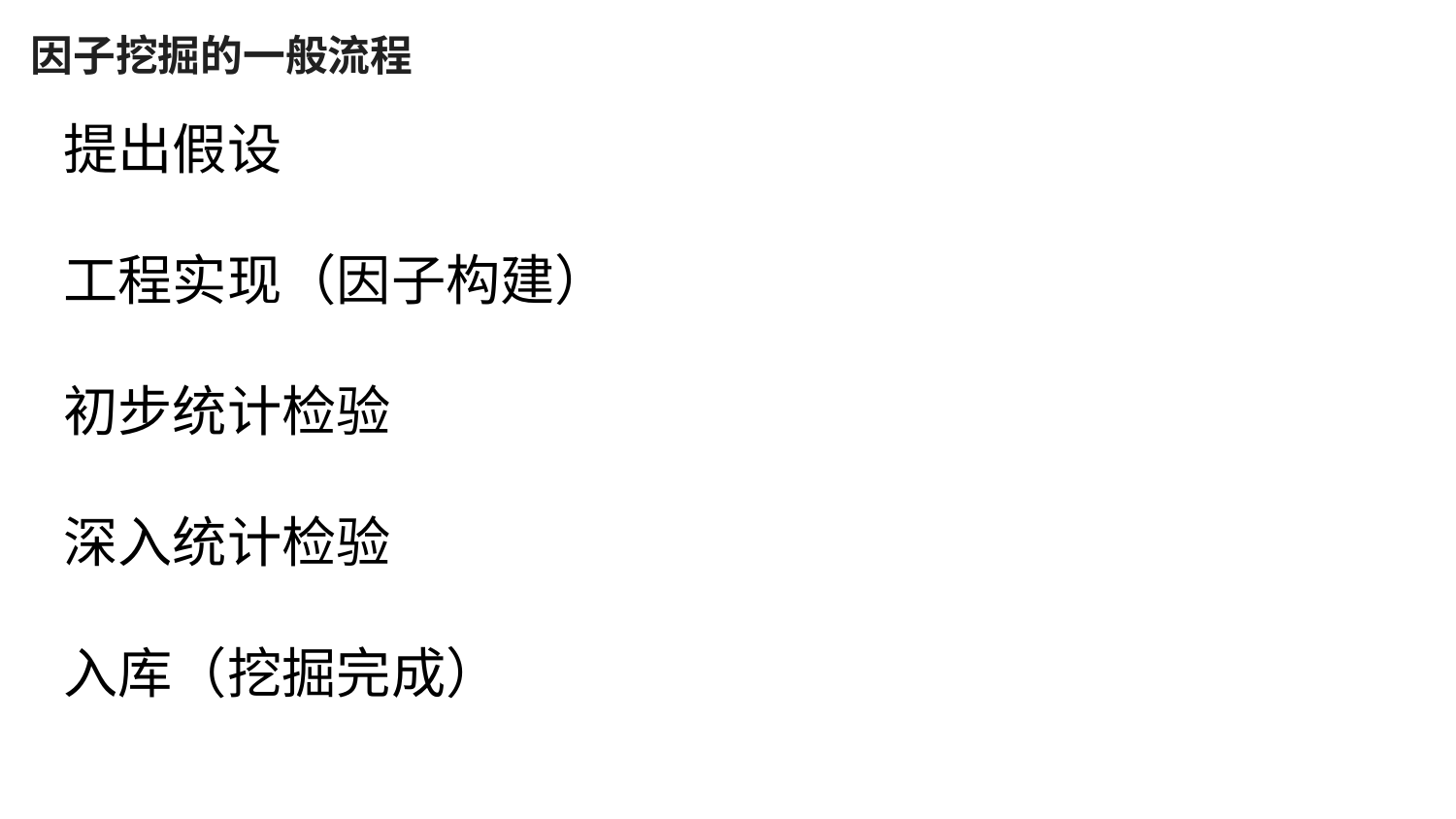

# 因子挖掘的一般流程
提出假设

工程实现（因子构建）

初步统计检验

深入统计检验

入库（挖掘完成）